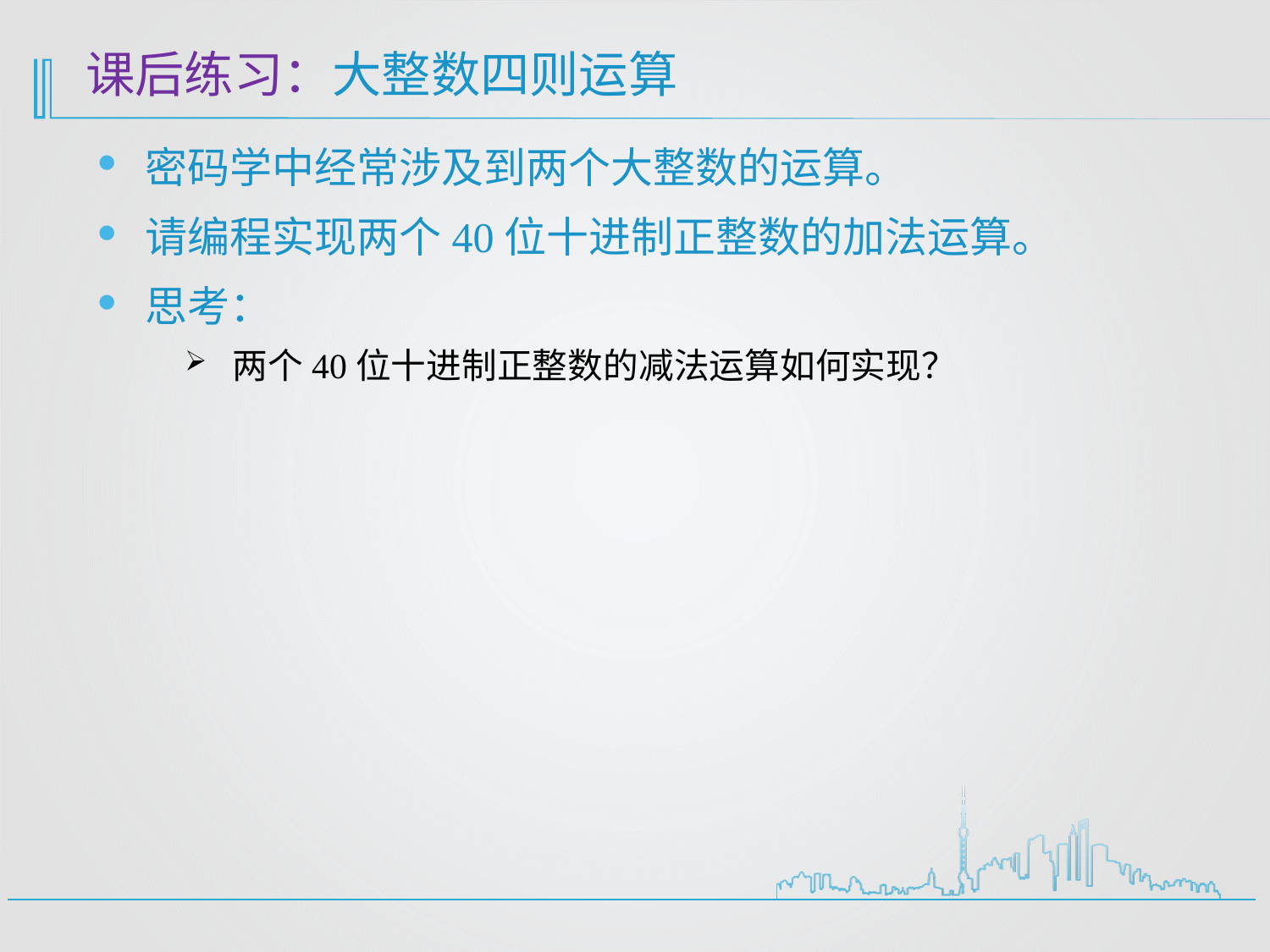

课后练习：大整数四则运算
密码学中经常涉及到两个大整数的运算。
请编程实现两个40位十进制正整数的加法运算。
思考：
两个40位十进制正整数的减法运算如何实现？